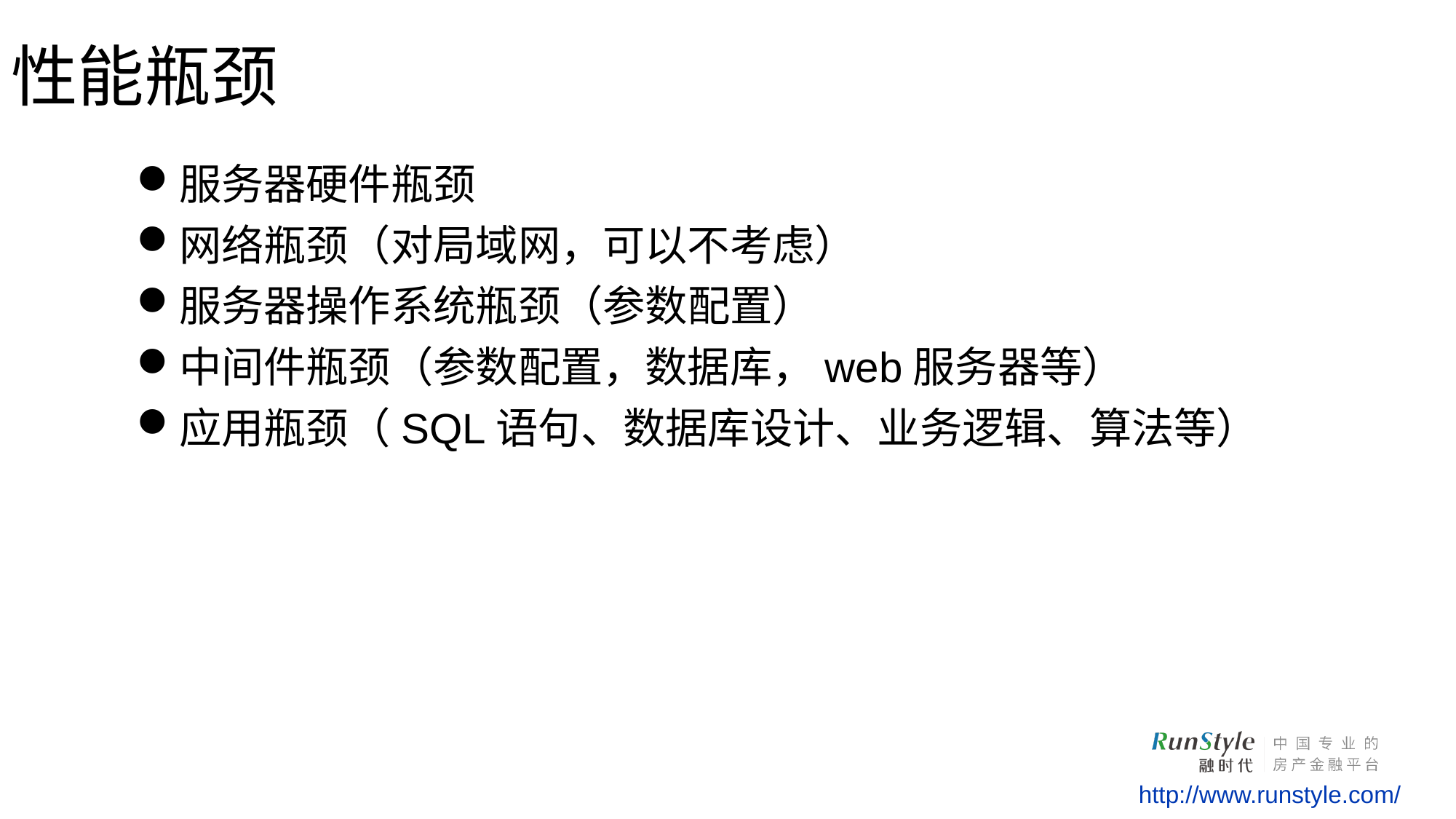

# 性能瓶颈
服务器硬件瓶颈
网络瓶颈（对局域网，可以不考虑）
服务器操作系统瓶颈（参数配置）
中间件瓶颈（参数配置，数据库，web服务器等）
应用瓶颈（SQL语句、数据库设计、业务逻辑、算法等）